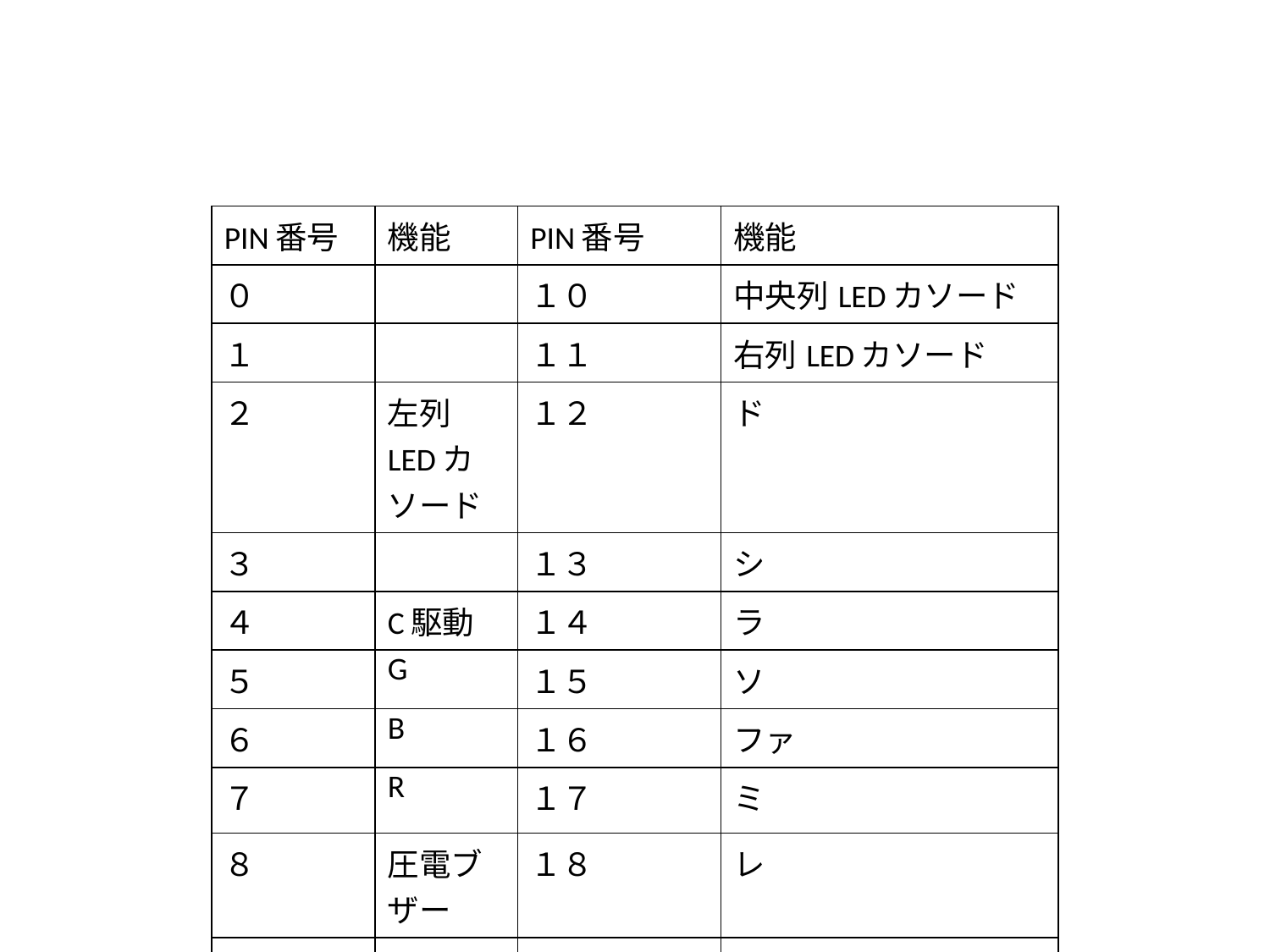

| PIN番号 | 機能 | PIN番号 | 機能 |
| --- | --- | --- | --- |
| ０ |  | １０ | 中央列LEDカソード |
| １ |  | １１ | 右列LEDカソード |
| ２ | 左列LEDカソード | １２ | ド |
| ３ |  | １３ | シ |
| ４ | C駆動 | １４ | ラ |
| ５ | G | １５ | ソ |
| ６ | B | １６ | ファ |
| ７ | R | １７ | ミ |
| ８ | 圧電ブザー | １８ | レ |
| ９ | タクトスイッチ | １９ | ド |